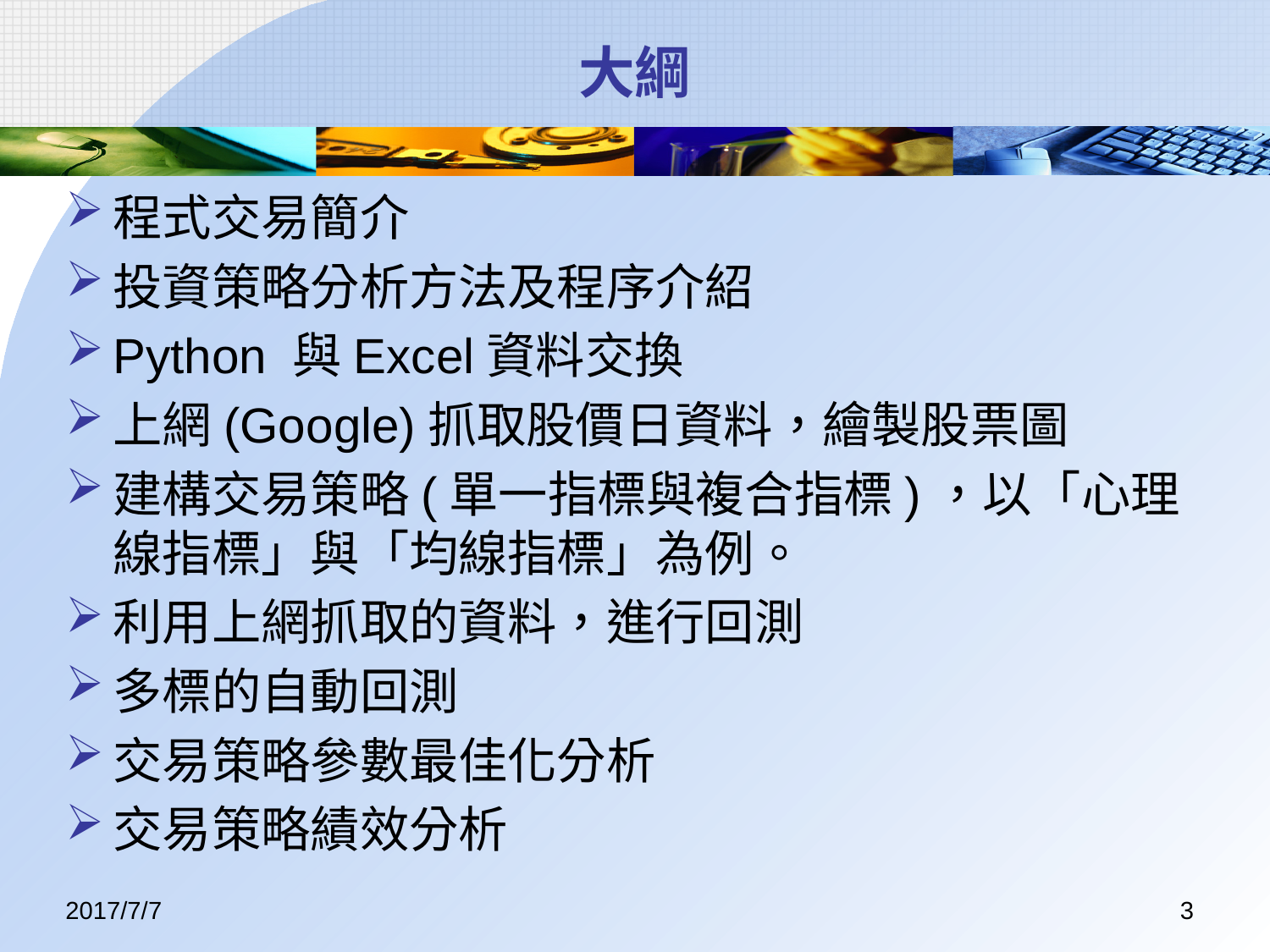

# 大綱
程式交易簡介
投資策略分析方法及程序介紹
Python 與Excel資料交換
上網(Google)抓取股價日資料，繪製股票圖
建構交易策略(單一指標與複合指標)，以「心理線指標」與「均線指標」為例。
利用上網抓取的資料，進行回測
多標的自動回測
交易策略參數最佳化分析
交易策略績效分析
2017/7/7
3